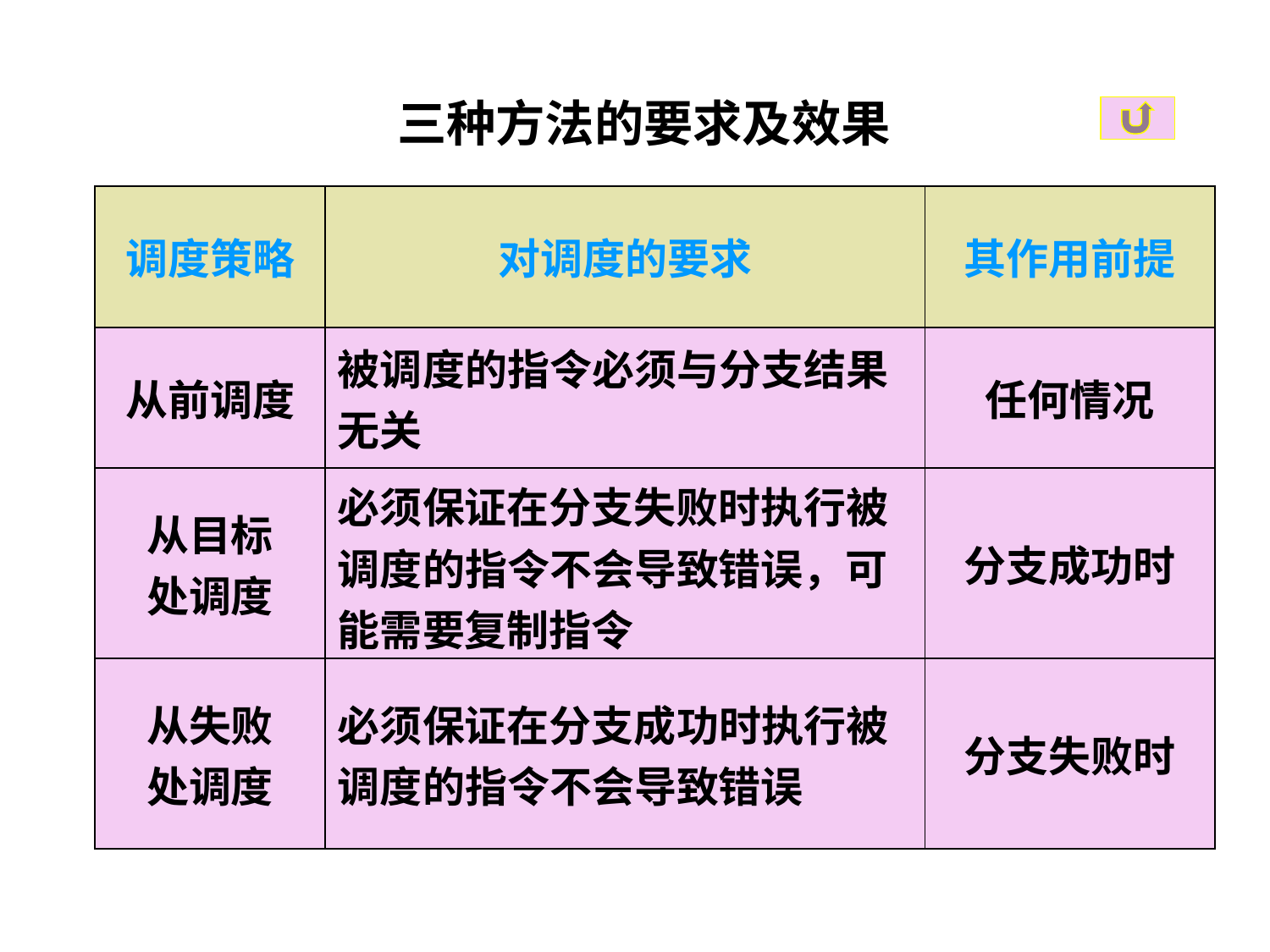

三种方法的要求及效果

| 调度策略 | 对调度的要求 | 其作用前提 |
| --- | --- | --- |
| 从前调度 | 被调度的指令必须与分支结果无关 | 任何情况 |
| 从目标 处调度 | 必须保证在分支失败时执行被调度的指令不会导致错误，可能需要复制指令 | 分支成功时 |
| 从失败 处调度 | 必须保证在分支成功时执行被调度的指令不会导致错误 | 分支失败时 |